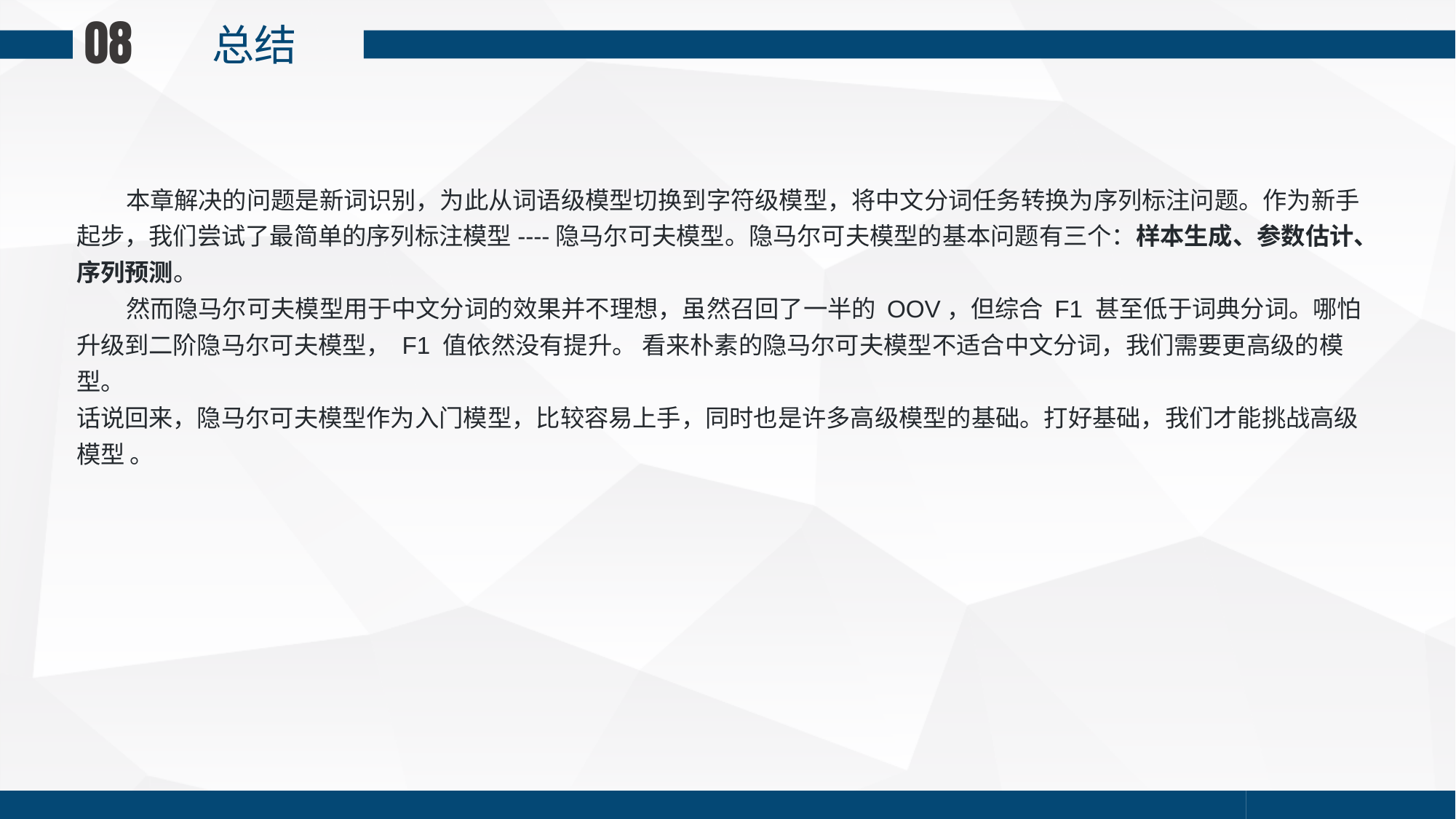

08
 总结

        本章解决的问题是新词识别，为此从词语级模型切换到字符级模型，将中文分词任务转换为序列标注问题。作为新手起步，我们尝试了最简单的序列标注模型----隐马尔可夫模型。隐马尔可夫模型的基本问题有三个：样本生成、参数估计、序列预测。
        然而隐马尔可夫模型用于中文分词的效果并不理想，虽然召回了一半的 OOV，但综合 F1 甚至低于词典分词。哪怕升级到二阶隐马尔可夫模型， F1 值依然没有提升。 看来朴素的隐马尔可夫模型不适合中文分词，我们需要更高级的模型。
话说回来，隐马尔可夫模型作为入门模型，比较容易上手，同时也是许多高级模型的基础。打好基础，我们才能挑战高级模型 。